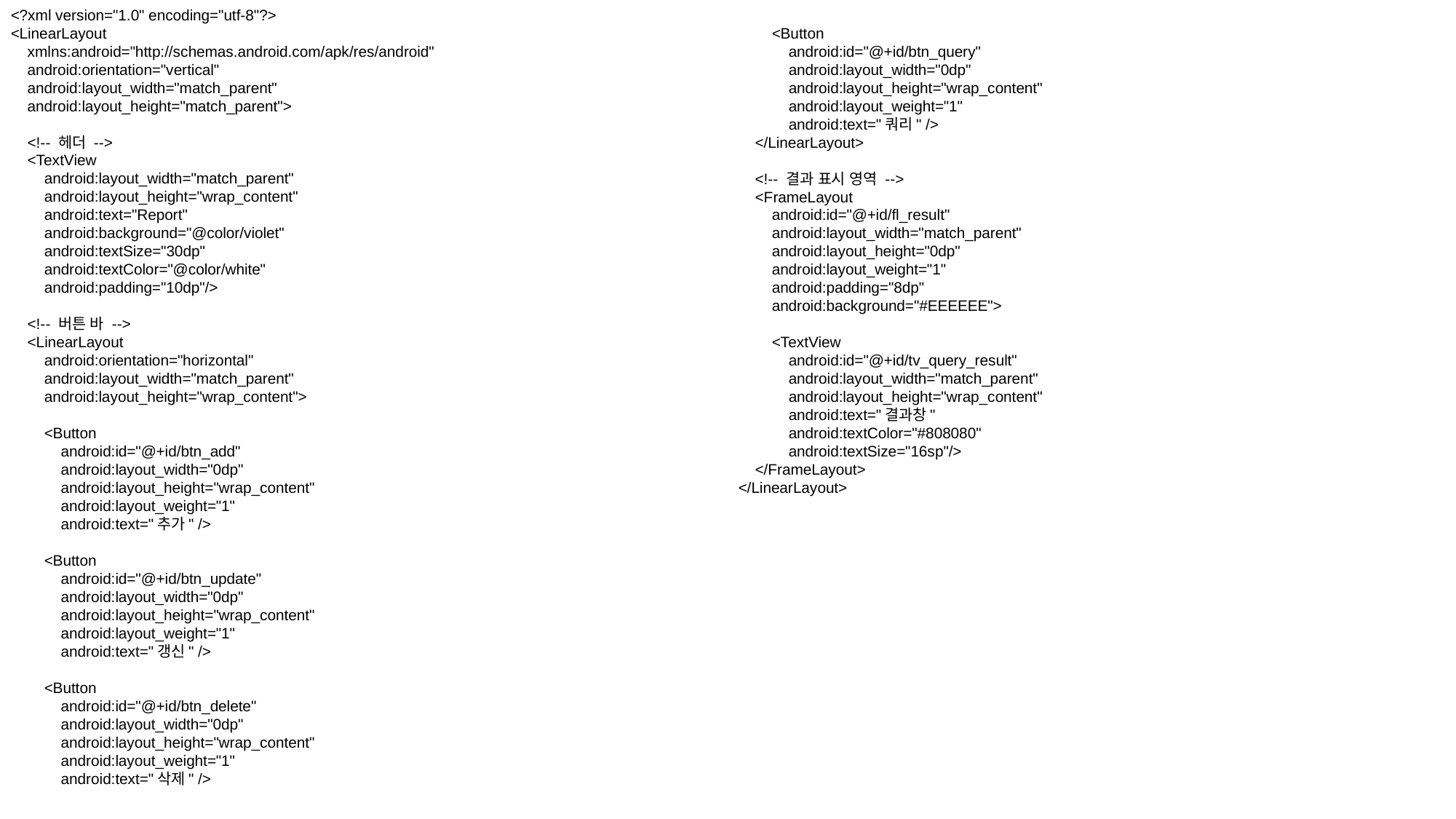

<?xml version="1.0" encoding="utf-8"?>
<LinearLayout
    xmlns:android="http://schemas.android.com/apk/res/android"
    android:orientation="vertical"
    android:layout_width="match_parent"
    android:layout_height="match_parent">

    <!-- 헤더 -->
    <TextView
        android:layout_width="match_parent"
        android:layout_height="wrap_content"
        android:text="Report"
        android:background="@color/violet"
        android:textSize="30dp"
        android:textColor="@color/white"
        android:padding="10dp"/>

    <!-- 버튼 바 -->
    <LinearLayout
        android:orientation="horizontal"
        android:layout_width="match_parent"
        android:layout_height="wrap_content">

        <Button
            android:id="@+id/btn_add"
            android:layout_width="0dp"
            android:layout_height="wrap_content"
            android:layout_weight="1"
            android:text="추가" />

        <Button
            android:id="@+id/btn_update"
            android:layout_width="0dp"
            android:layout_height="wrap_content"
            android:layout_weight="1"
            android:text="갱신" />

        <Button
            android:id="@+id/btn_delete"
            android:layout_width="0dp"
            android:layout_height="wrap_content"
            android:layout_weight="1"
            android:text="삭제" />

        <Button
            android:id="@+id/btn_query"
            android:layout_width="0dp"
            android:layout_height="wrap_content"
            android:layout_weight="1"
            android:text="쿼리" />
    </LinearLayout>

    <!-- 결과 표시 영역 -->
    <FrameLayout
        android:id="@+id/fl_result"
        android:layout_width="match_parent"
        android:layout_height="0dp"
        android:layout_weight="1"
        android:padding="8dp"
        android:background="#EEEEEE">

        <TextView
            android:id="@+id/tv_query_result"
            android:layout_width="match_parent"
            android:layout_height="wrap_content"
            android:text="결과창"
            android:textColor="#808080"
            android:textSize="16sp"/>
    </FrameLayout>
</LinearLayout>